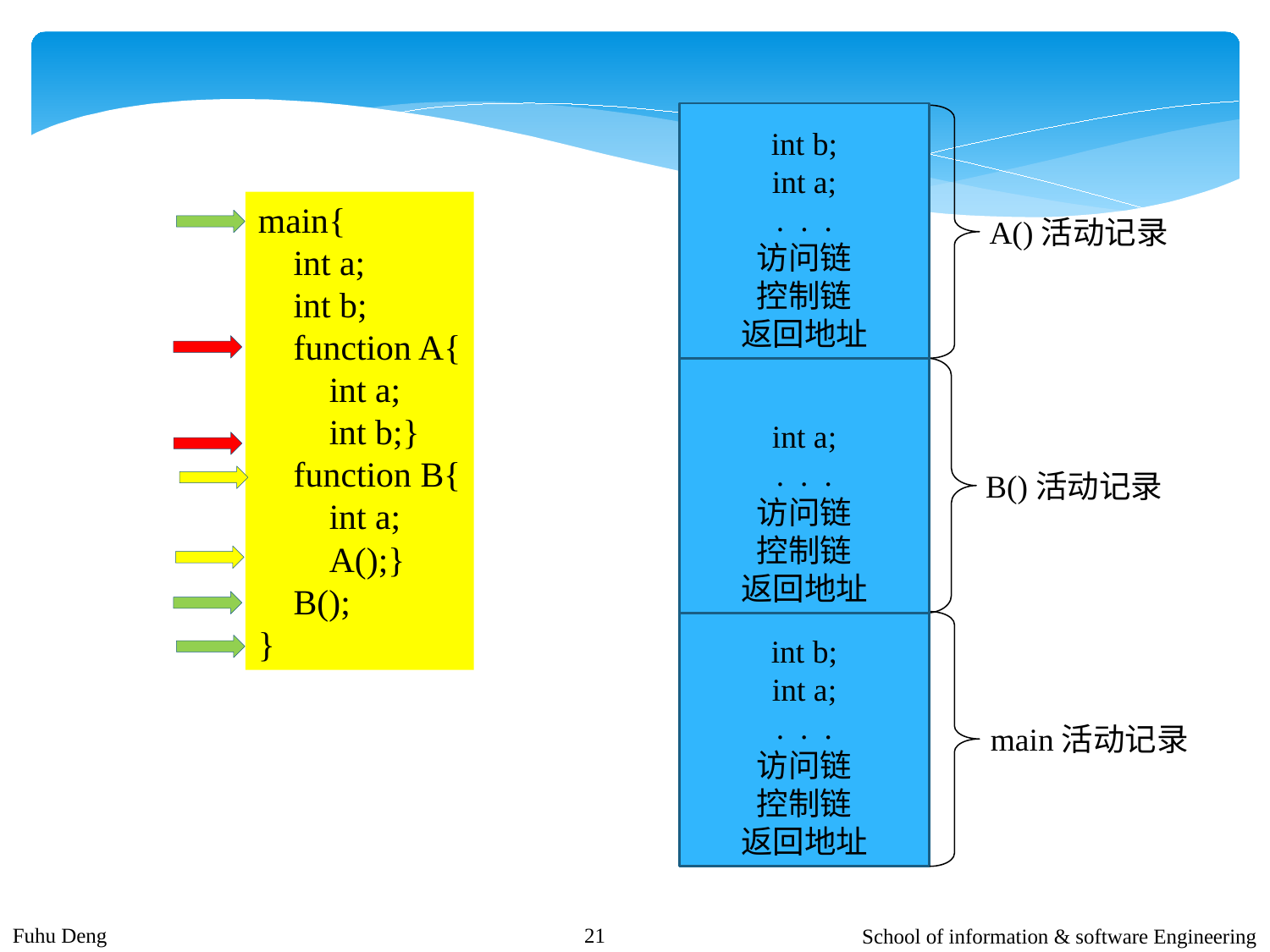

int b;
int a;
.  .  .
访问链
控制链
返回地址

main{
    int a;
    int b;
    function A{
        int a;
        int b;}
    function B{
        int a;
        A();}
    B();
}
A()活动记录

int a;
.  .  .
访问链
控制链
返回地址

B()活动记录

int b;
int a;
.  .  .
访问链
控制链
返回地址

main活动记录
Fuhu Deng
21
School of information & software Engineering